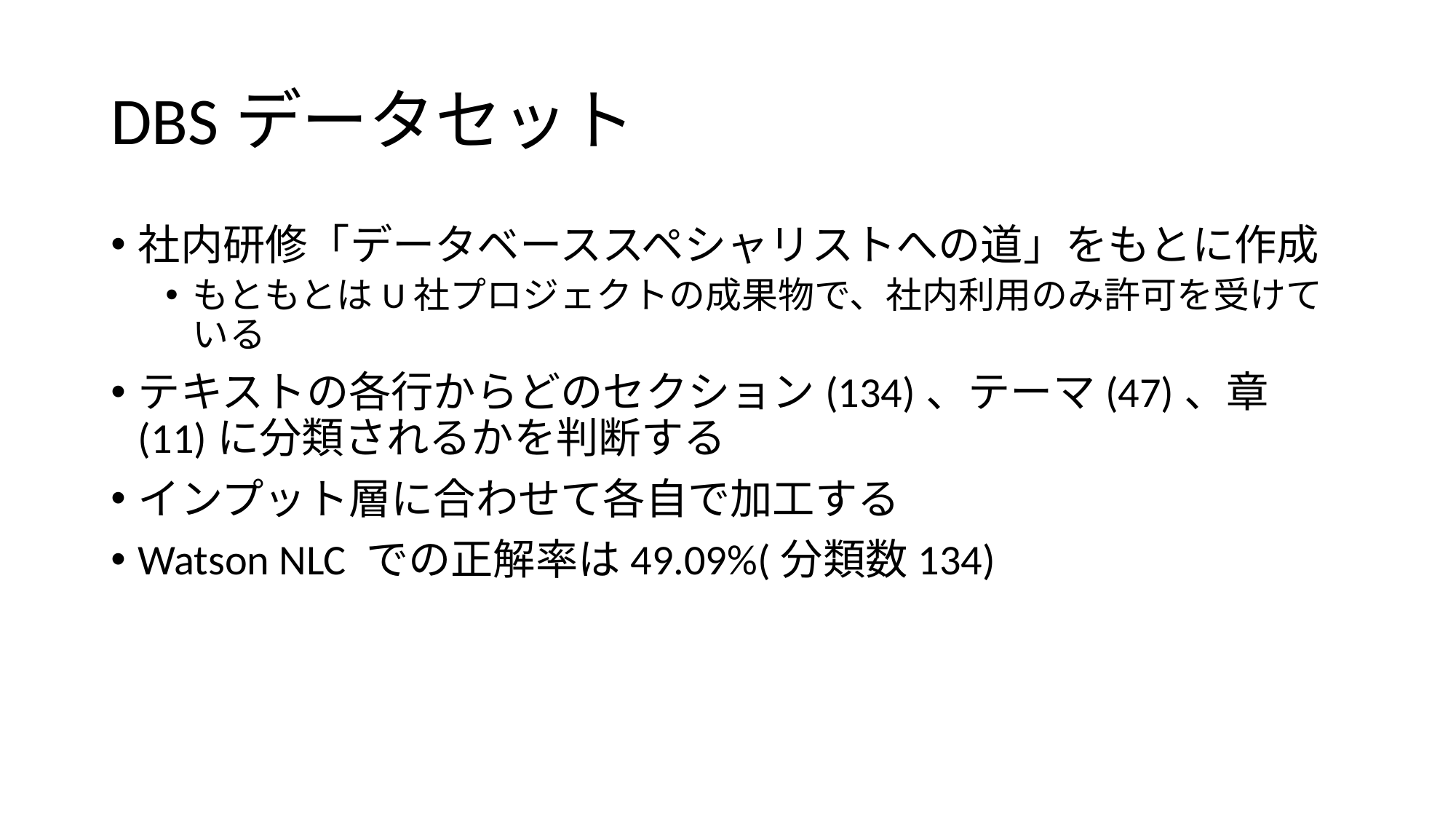

# DBSデータセット
社内研修「データベーススペシャリストへの道」をもとに作成
もともとはU社プロジェクトの成果物で、社内利用のみ許可を受けている
テキストの各行からどのセクション(134)、テーマ(47)、章(11)に分類されるかを判断する
インプット層に合わせて各自で加工する
Watson NLC での正解率は49.09%(分類数134)